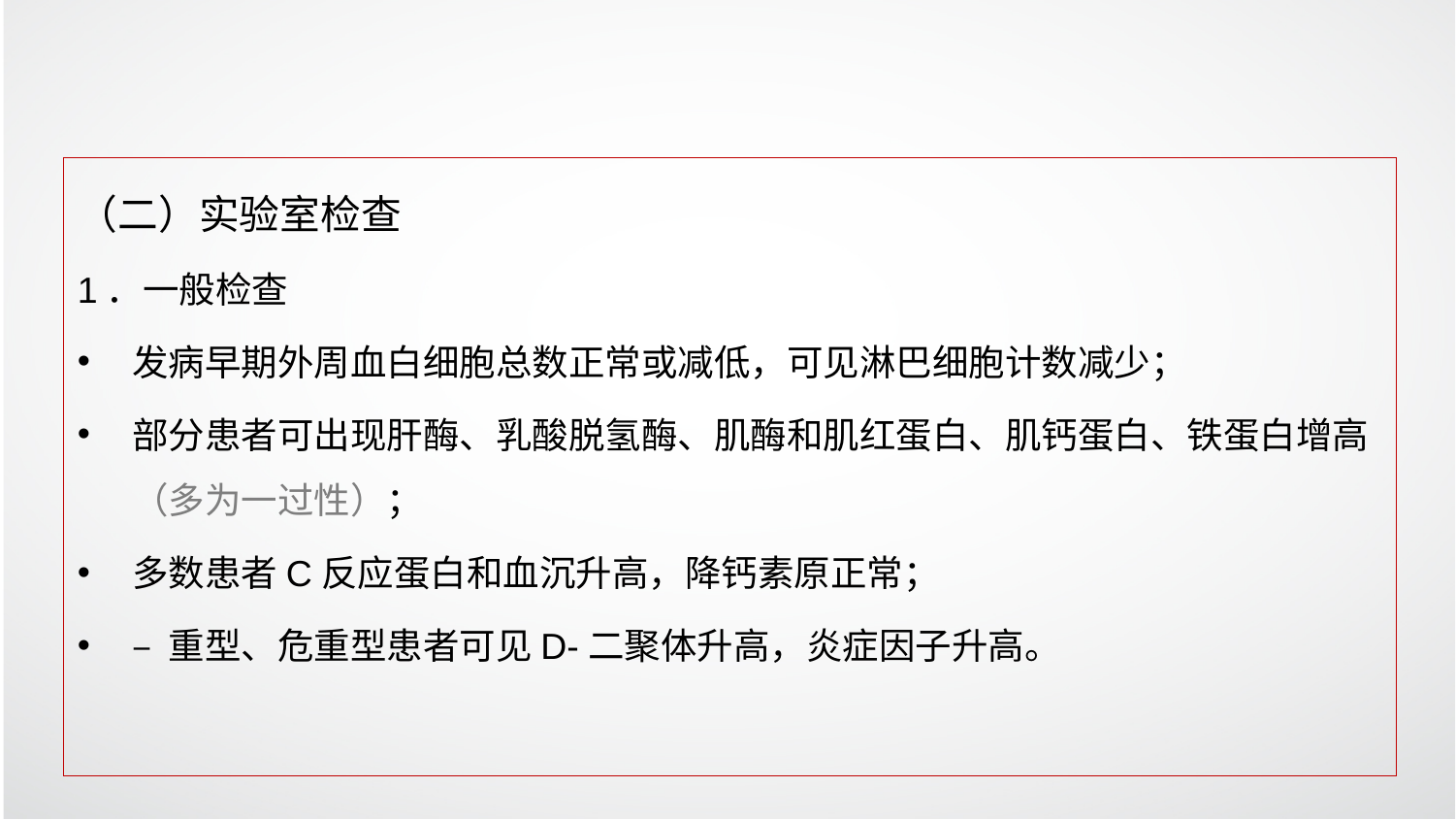

#
（二）实验室检查
1．一般检查
发病早期外周血白细胞总数正常或减低，可见淋巴细胞计数减少；
部分患者可出现肝酶、乳酸脱氢酶、肌酶和肌红蛋白、肌钙蛋白、铁蛋白增高（多为一过性）；
多数患者C反应蛋白和血沉升高，降钙素原正常；
– 重型、危重型患者可见D-二聚体升高，炎症因子升高。